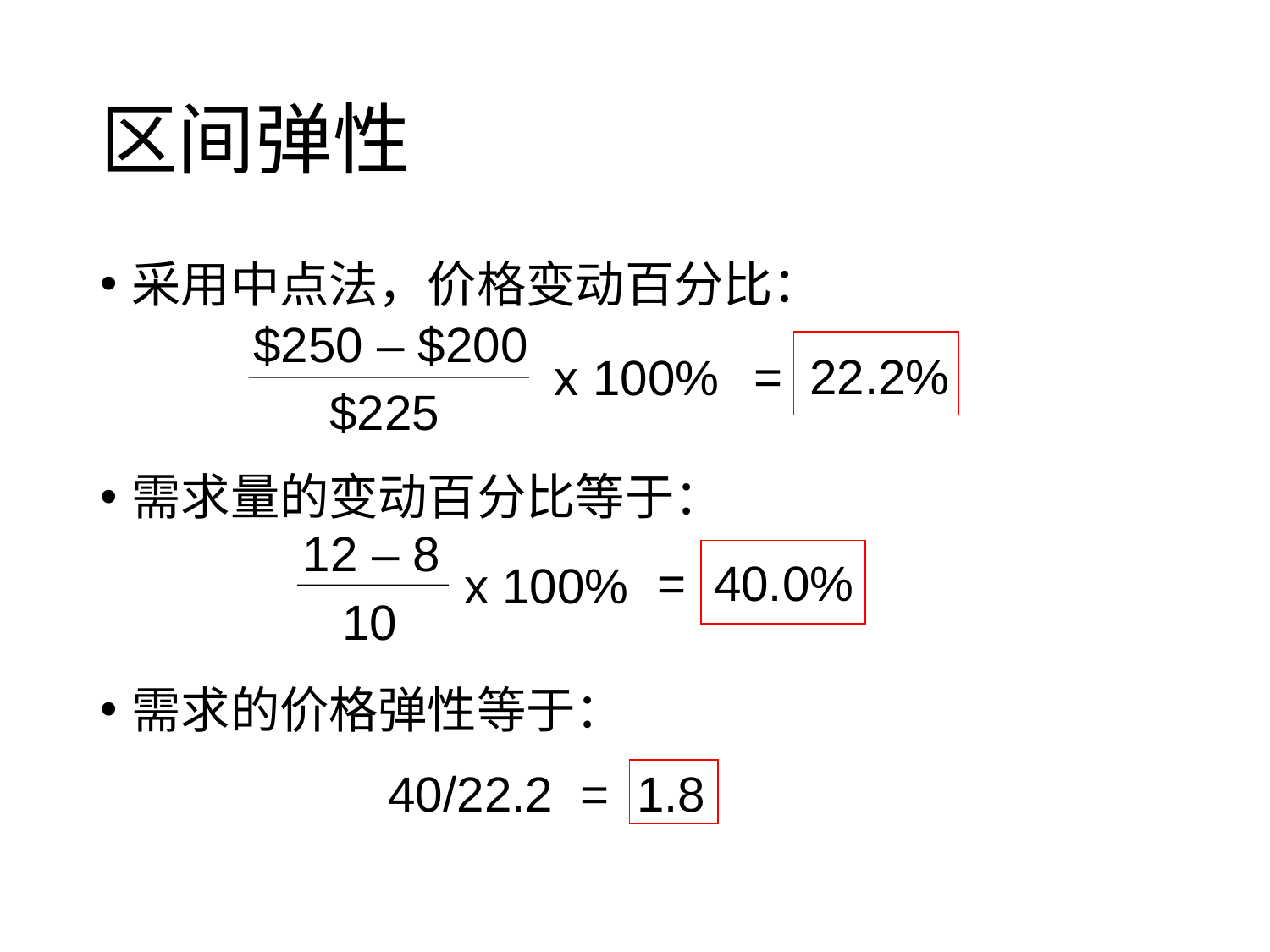

# 区间弹性
采用中点法，价格变动百分比：

需求量的变动百分比等于：

需求的价格弹性等于：
$250 – $200
$225

x 100%

=  22.2%
12 – 8
10

x 100%

=  40.0%
40/22.2  =  1.8